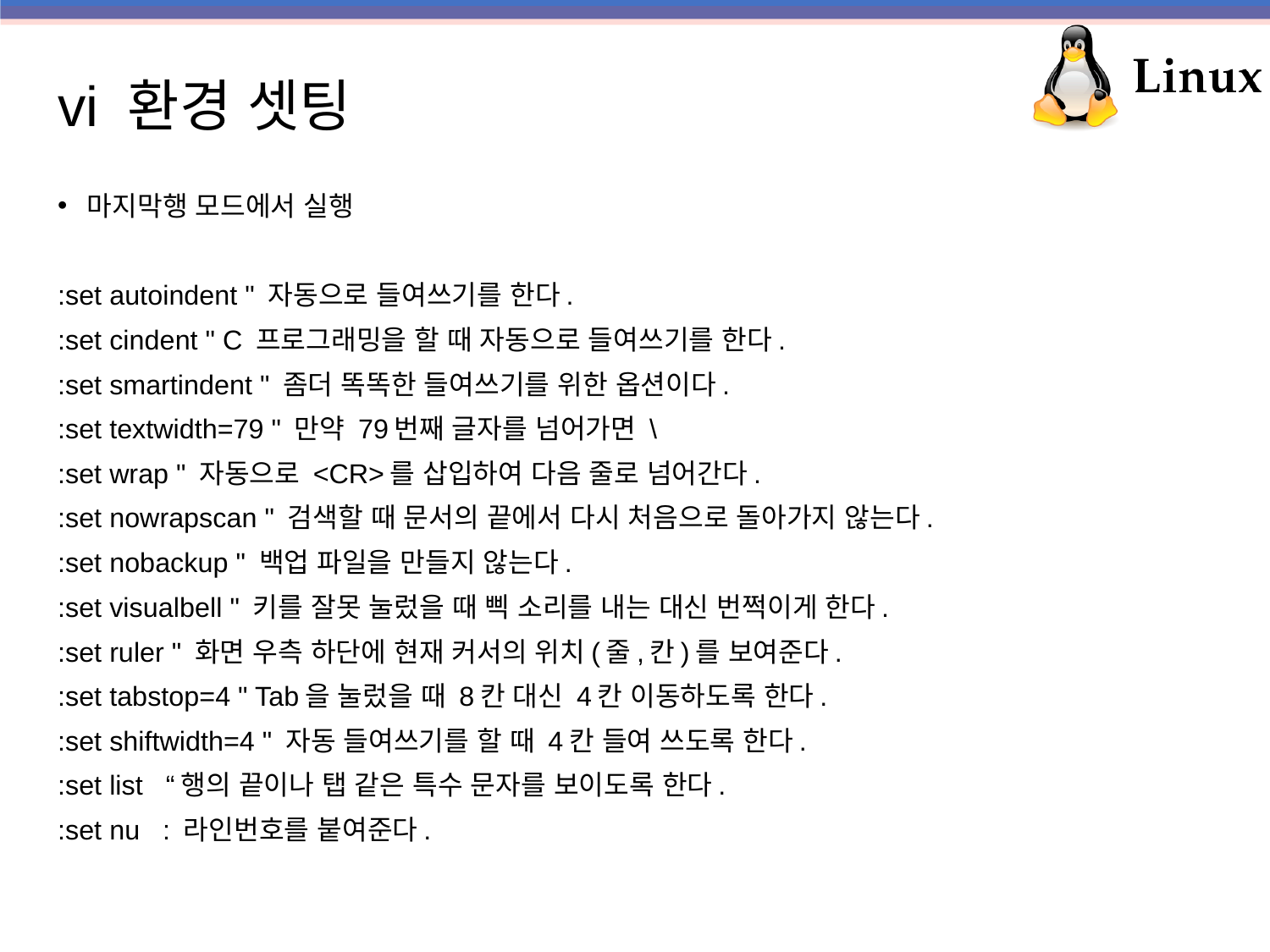

# vi 환경 셋팅
마지막행 모드에서 실행

:set autoindent " 자동으로 들여쓰기를 한다.
:set cindent " C 프로그래밍을 할 때 자동으로 들여쓰기를 한다.
:set smartindent " 좀더 똑똑한 들여쓰기를 위한 옵션이다.
:set textwidth=79 " 만약 79번째 글자를 넘어가면 \
:set wrap " 자동으로 <CR>를 삽입하여 다음 줄로 넘어간다.
:set nowrapscan " 검색할 때 문서의 끝에서 다시 처음으로 돌아가지 않는다.
:set nobackup " 백업 파일을 만들지 않는다.
:set visualbell " 키를 잘못 눌렀을 때 삑 소리를 내는 대신 번쩍이게 한다.
:set ruler " 화면 우측 하단에 현재 커서의 위치(줄,칸)를 보여준다.
:set tabstop=4 " Tab을 눌렀을 때 8칸 대신 4칸 이동하도록 한다.
:set shiftwidth=4 " 자동 들여쓰기를 할 때 4칸 들여 쓰도록 한다.
:set list   “행의 끝이나 탭 같은 특수 문자를 보이도록 한다.
:set nu   : 라인번호를 붙여준다.